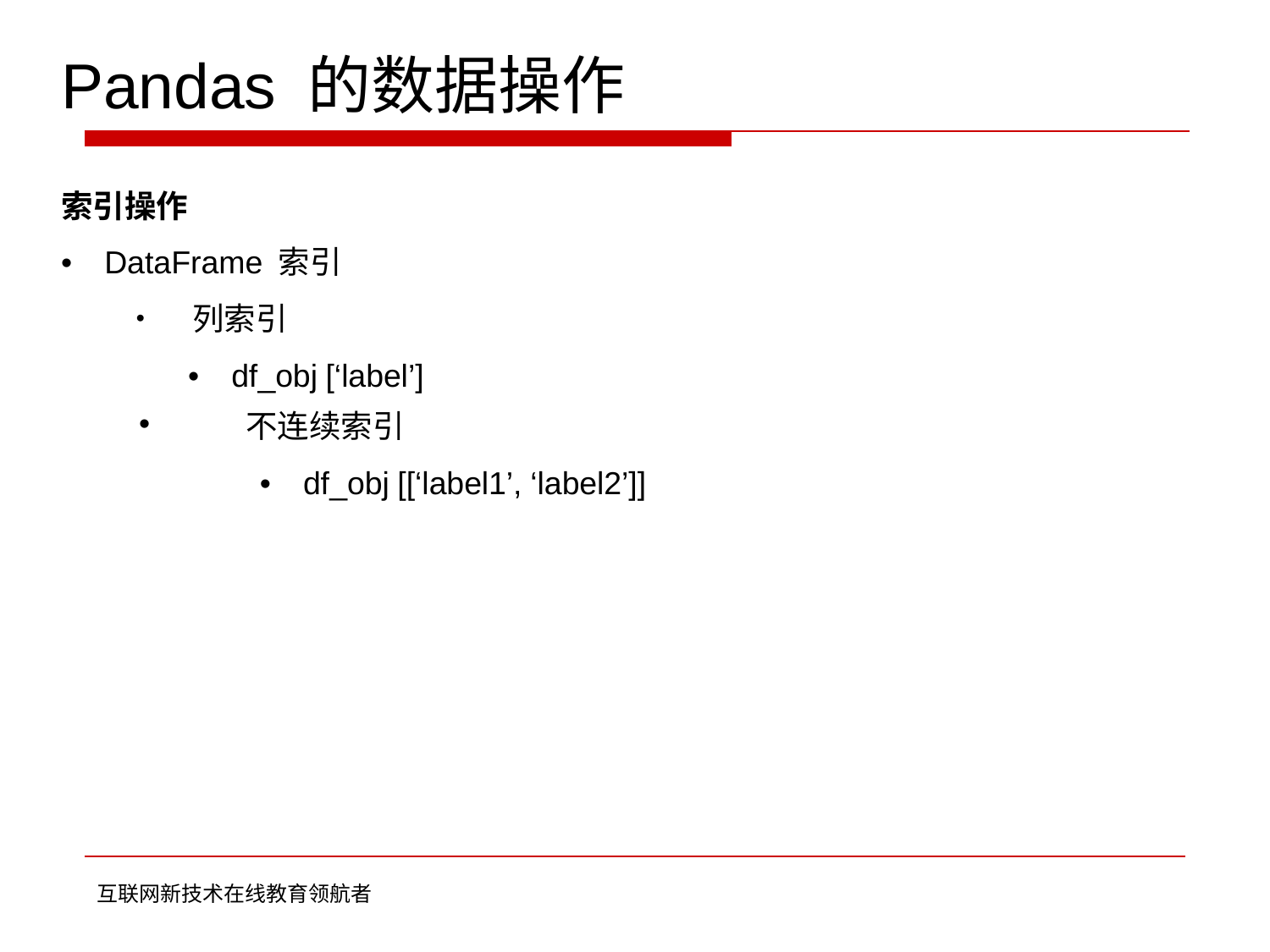

Pandas 的数据操作

索引操作
•    DataFrame 索引
	•    列索引
		•    df_obj [‘label’]

不连续索引
	•    df_obj [[‘label1’, ‘label2’]]
•

互联网新技术在线教育领航者